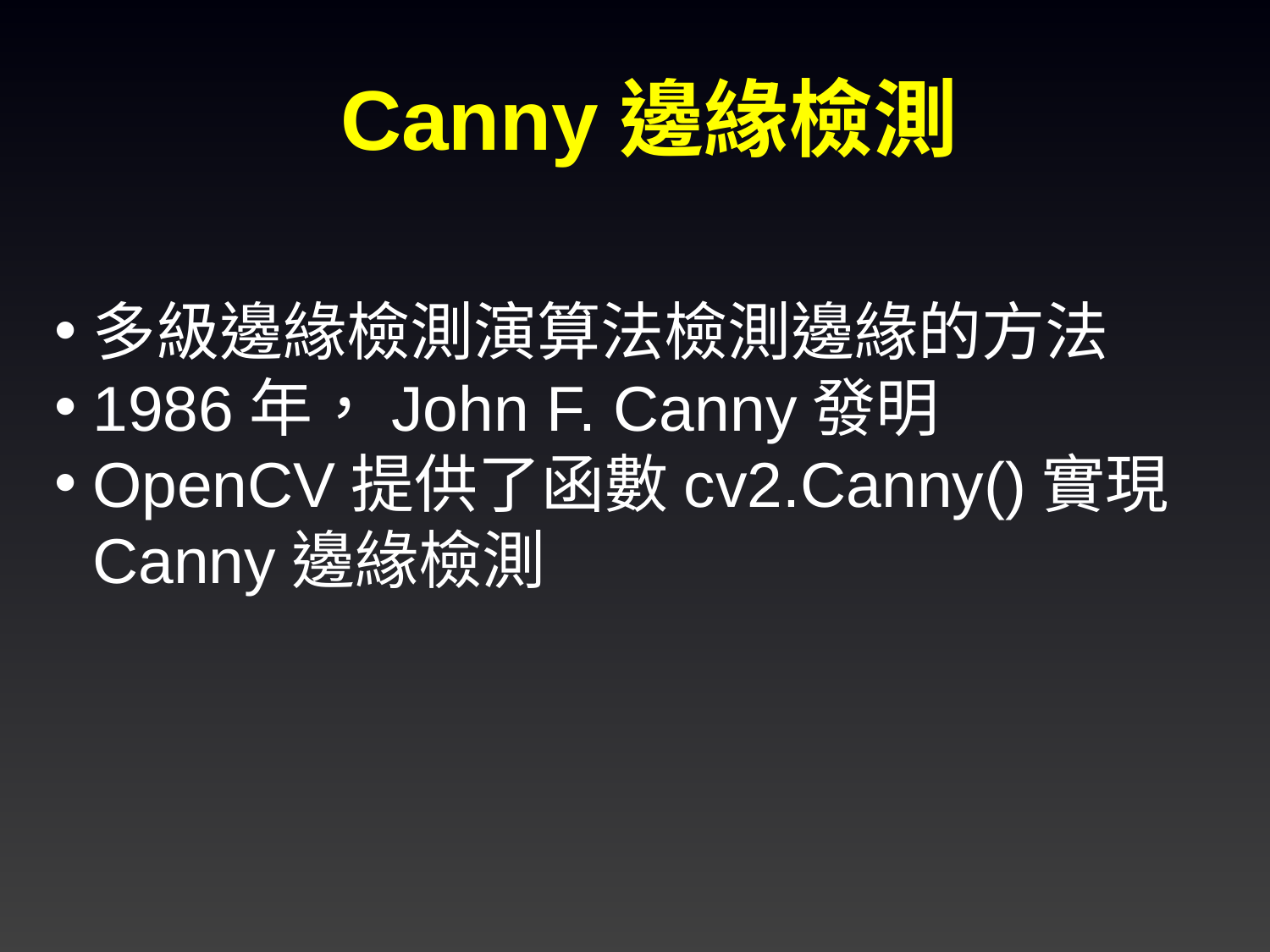

Canny邊緣檢測
多級邊緣檢測演算法檢測邊緣的方法
1986年，John F. Canny發明
OpenCV提供了函數cv2.Canny()實現Canny邊緣檢測